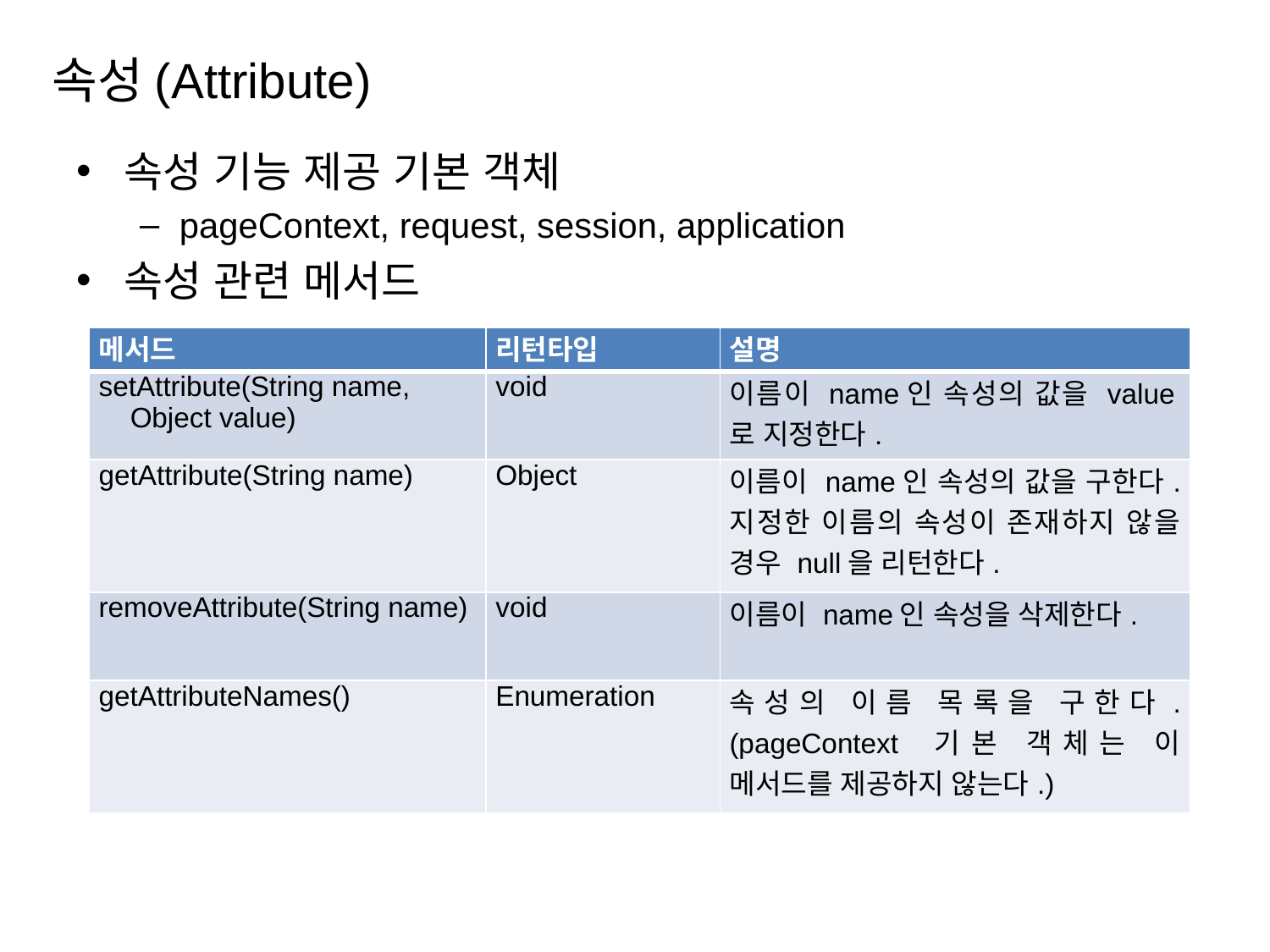

# 속성(Attribute)
속성 기능 제공 기본 객체
pageContext, request, session, application
속성 관련 메서드
| 메서드 | 리턴타입 | 설명 |
| --- | --- | --- |
| setAttribute(String name, Object value) | void | 이름이 name인 속성의 값을 value로 지정한다. |
| getAttribute(String name) | Object | 이름이 name인 속성의 값을 구한다. 지정한 이름의 속성이 존재하지 않을 경우 null을 리턴한다. |
| removeAttribute(String name) | void | 이름이 name인 속성을 삭제한다. |
| getAttributeNames() | Enumeration | 속성의 이름 목록을 구한다. (pageContext 기본 객체는 이 메서드를 제공하지 않는다.) |